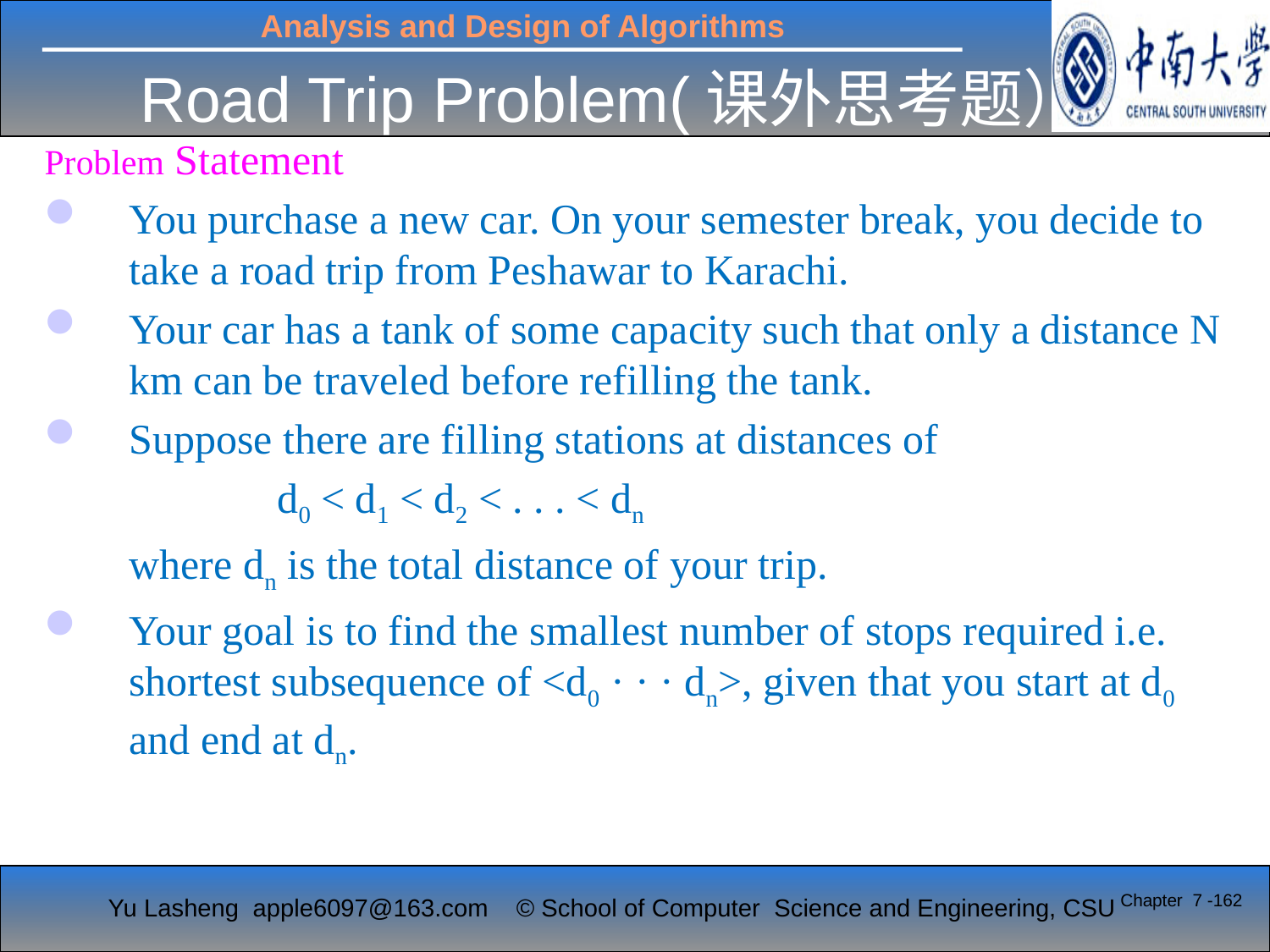

# Road Trip Problem(课外思考题）
Problem Statement
You purchase a new car. On your semester break, you decide to take a road trip from Peshawar to Karachi.
Your car has a tank of some capacity such that only a distance N km can be traveled before refilling the tank.
Suppose there are filling stations at distances of
		  d0 < d1 < d2 < . . . < dn
	where dn is the total distance of your trip.
Your goal is to find the smallest number of stops required i.e. shortest subsequence of <d0 · · · dn>, given that you start at d0 and end at dn.
Chapter  7 -162